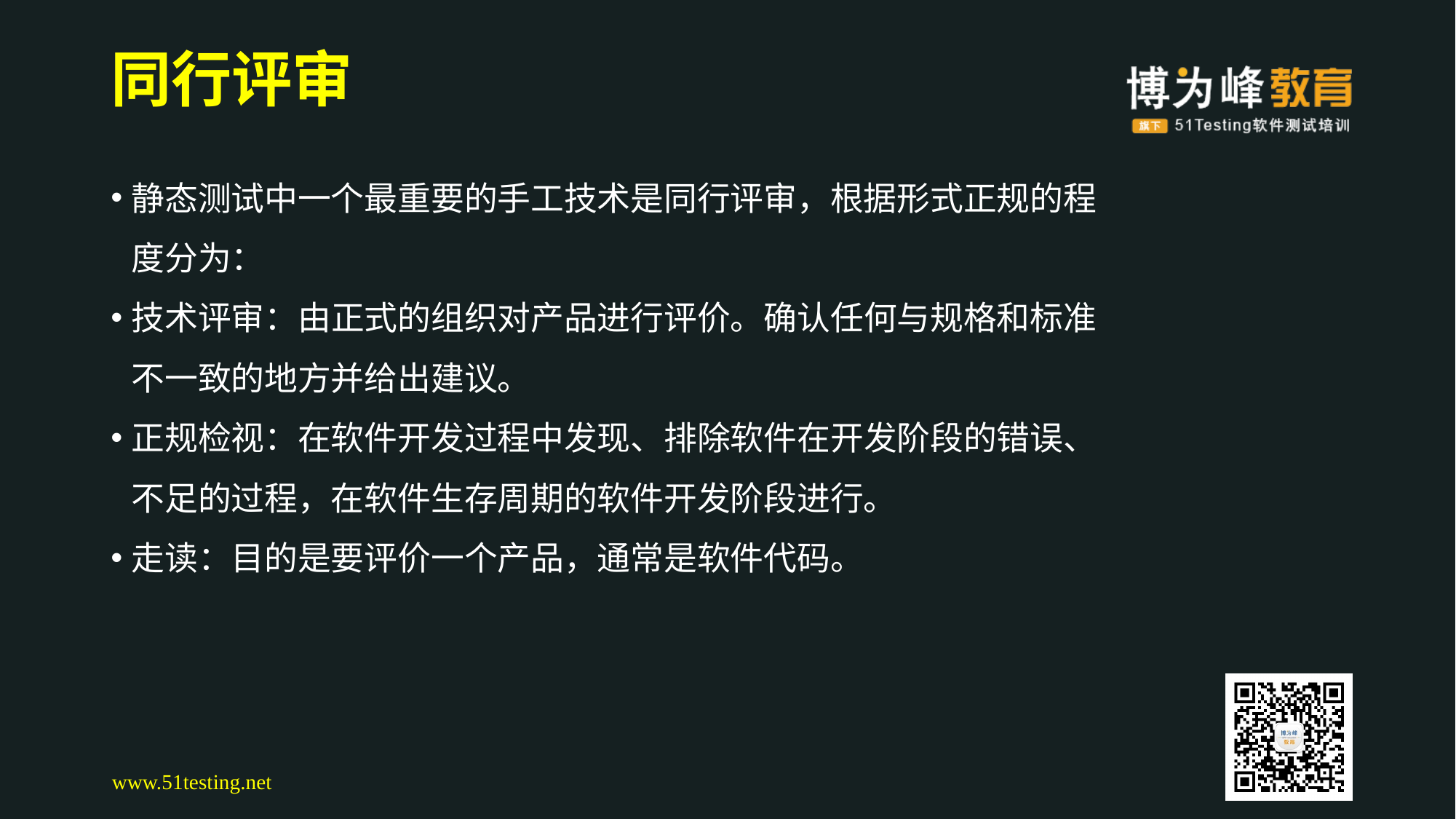

# 同行评审
静态测试中一个最重要的手工技术是同行评审，根据形式正规的程度分为：
技术评审：由正式的组织对产品进行评价。确认任何与规格和标准不一致的地方并给出建议。
正规检视：在软件开发过程中发现、排除软件在开发阶段的错误、不足的过程，在软件生存周期的软件开发阶段进行。
走读：目的是要评价一个产品，通常是软件代码。